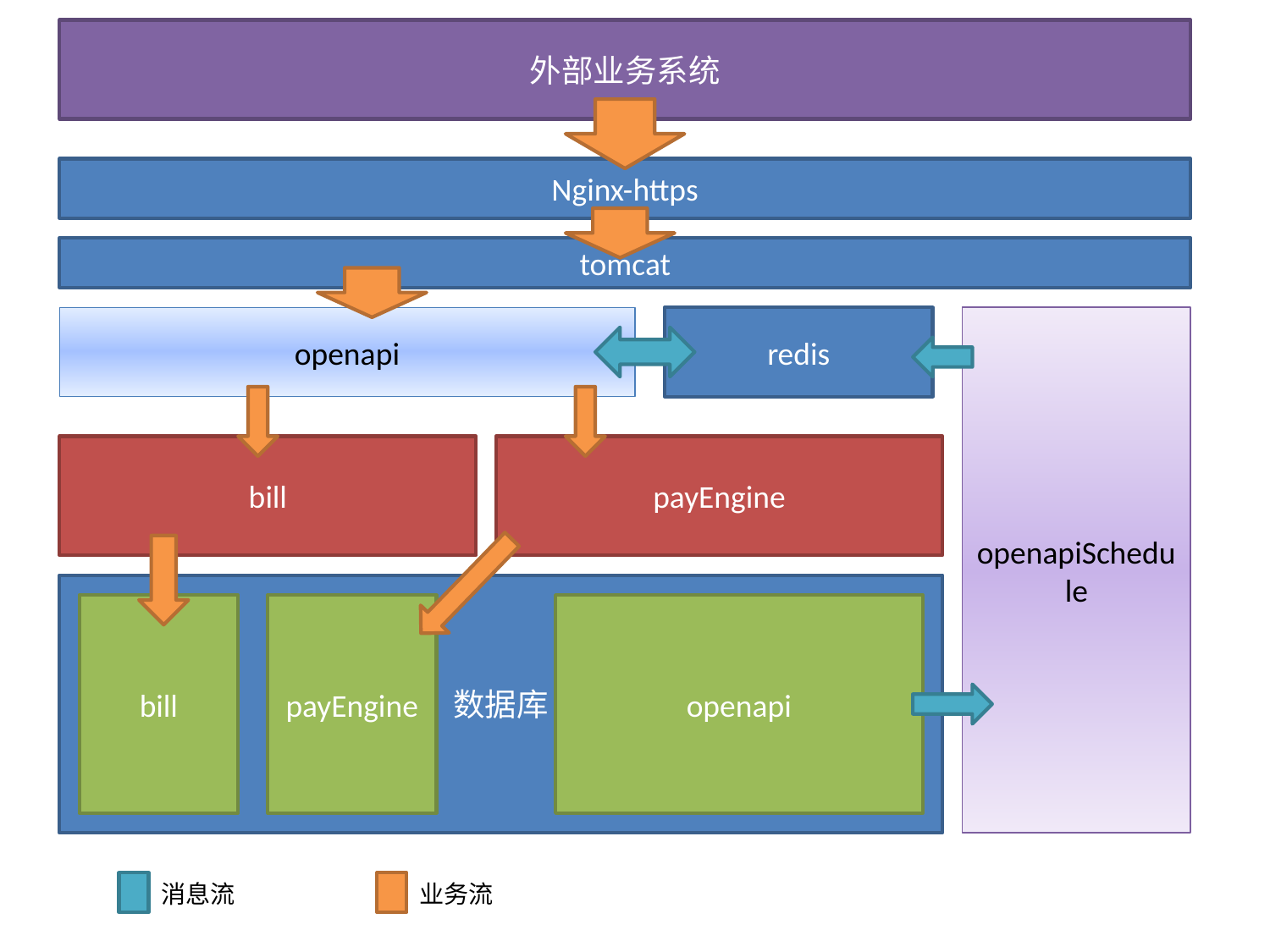

外部业务系统

Nginx-https

tomcat

openapi
redis
openapiSchedule

bill
payEngine

数据库
bill
payEngine
openapi

消息流

业务流